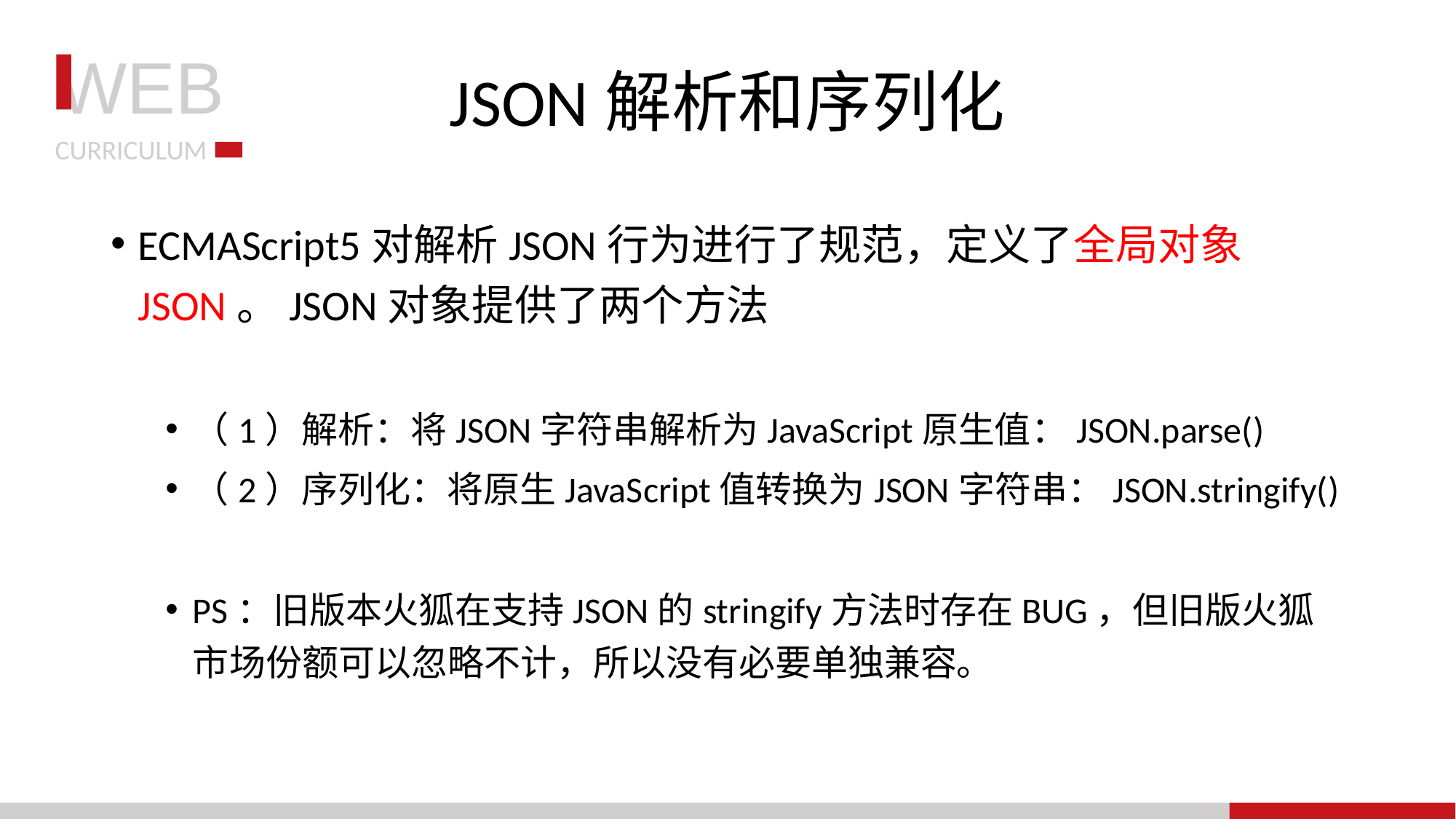

# JSON解析和序列化
ECMAScript5对解析JSON行为进行了规范，定义了全局对象JSON。JSON对象提供了两个方法

（1）解析：将JSON字符串解析为JavaScript原生值：JSON.parse()
（2）序列化：将原生JavaScript值转换为JSON字符串：JSON.stringify()

PS：旧版本火狐在支持JSON的stringify方法时存在BUG，但旧版火狐市场份额可以忽略不计，所以没有必要单独兼容。